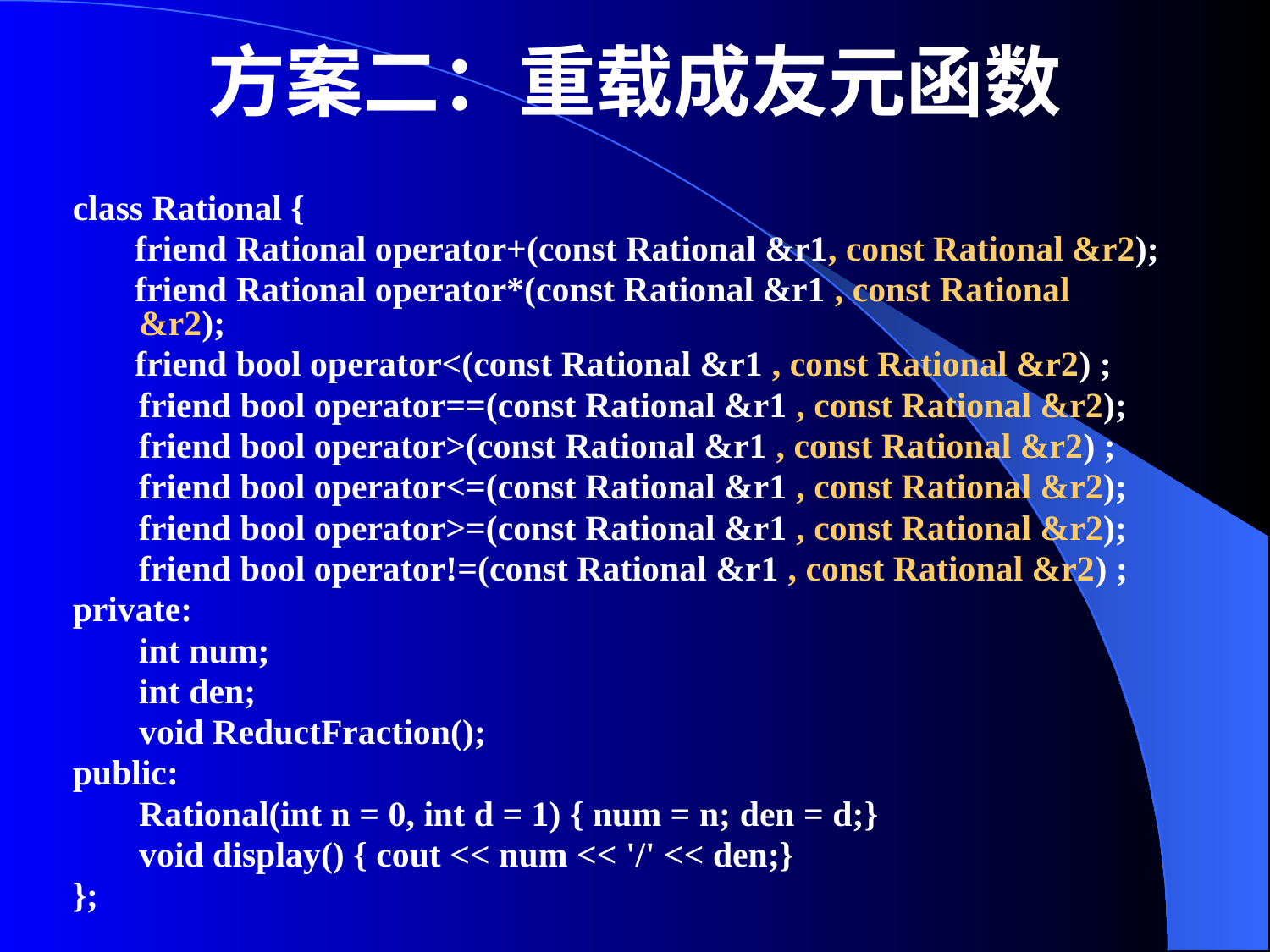

# 方案二：重载成友元函数
class Rational {
       friend Rational operator+(const Rational &r1, const Rational &r2);
       friend Rational operator*(const Rational &r1 , const Rational &r2);
       friend bool operator<(const Rational &r1 , const Rational &r2) ;
	friend bool operator==(const Rational &r1 , const Rational &r2);
	friend bool operator>(const Rational &r1 , const Rational &r2) ;
	friend bool operator<=(const Rational &r1 , const Rational &r2);
	friend bool operator>=(const Rational &r1 , const Rational &r2);
	friend bool operator!=(const Rational &r1 , const Rational &r2) ;
private:
	int num;
	int den;
	void ReductFraction();
public:
	Rational(int n = 0, int d = 1) { num = n; den = d;}
	void display() { cout << num << '/' << den;}
};